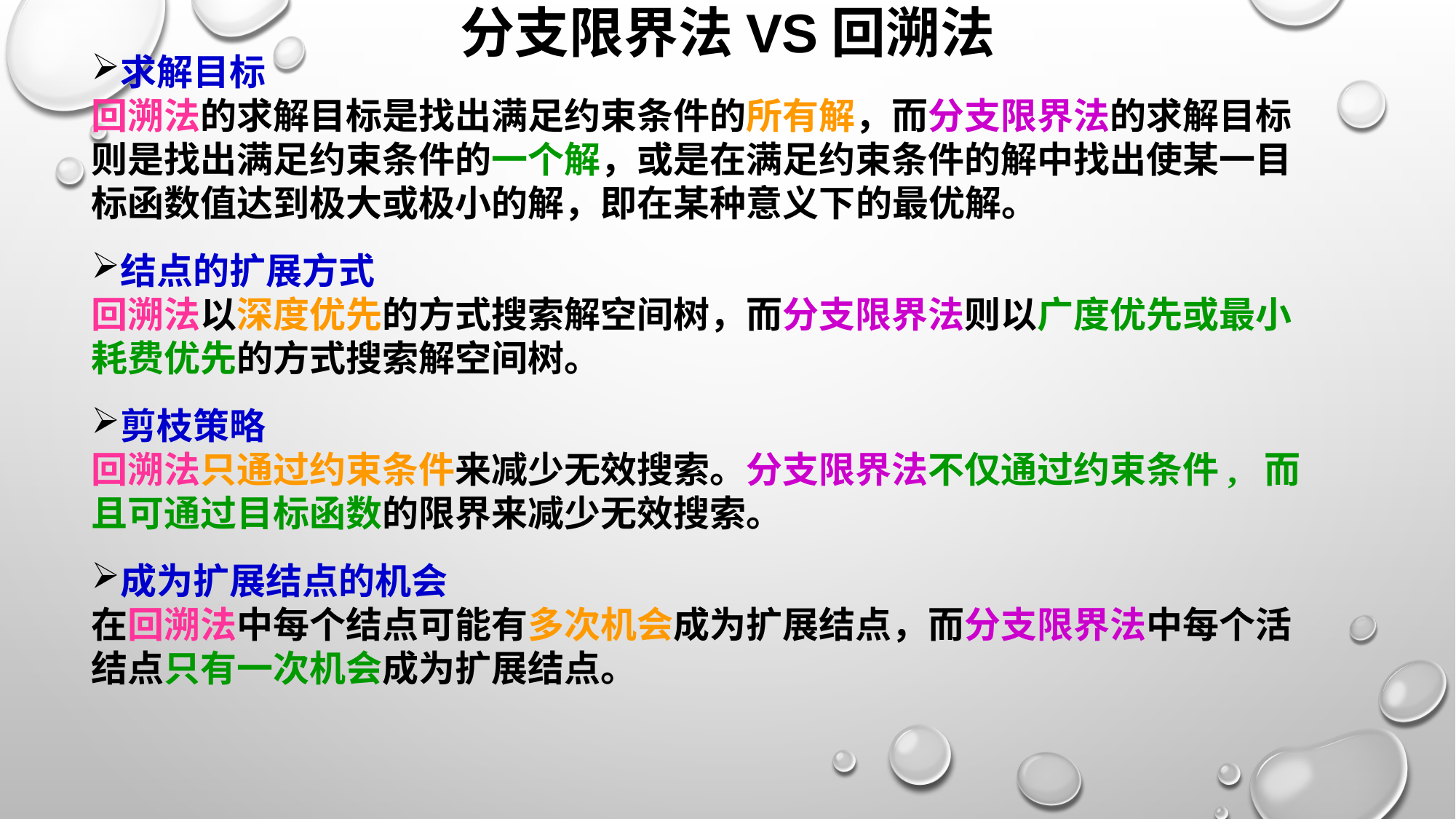

# 分支限界法VS回溯法
求解目标
回溯法的求解目标是找出满足约束条件的所有解，而分支限界法的求解目标则是找出满足约束条件的一个解，或是在满足约束条件的解中找出使某一目标函数值达到极大或极小的解，即在某种意义下的最优解。
结点的扩展方式
回溯法以深度优先的方式搜索解空间树，而分支限界法则以广度优先或最小耗费优先的方式搜索解空间树。
剪枝策略
回溯法只通过约束条件来减少无效搜索。分支限界法不仅通过约束条件,  而且可通过目标函数的限界来减少无效搜索。
成为扩展结点的机会
在回溯法中每个结点可能有多次机会成为扩展结点，而分支限界法中每个活结点只有一次机会成为扩展结点。